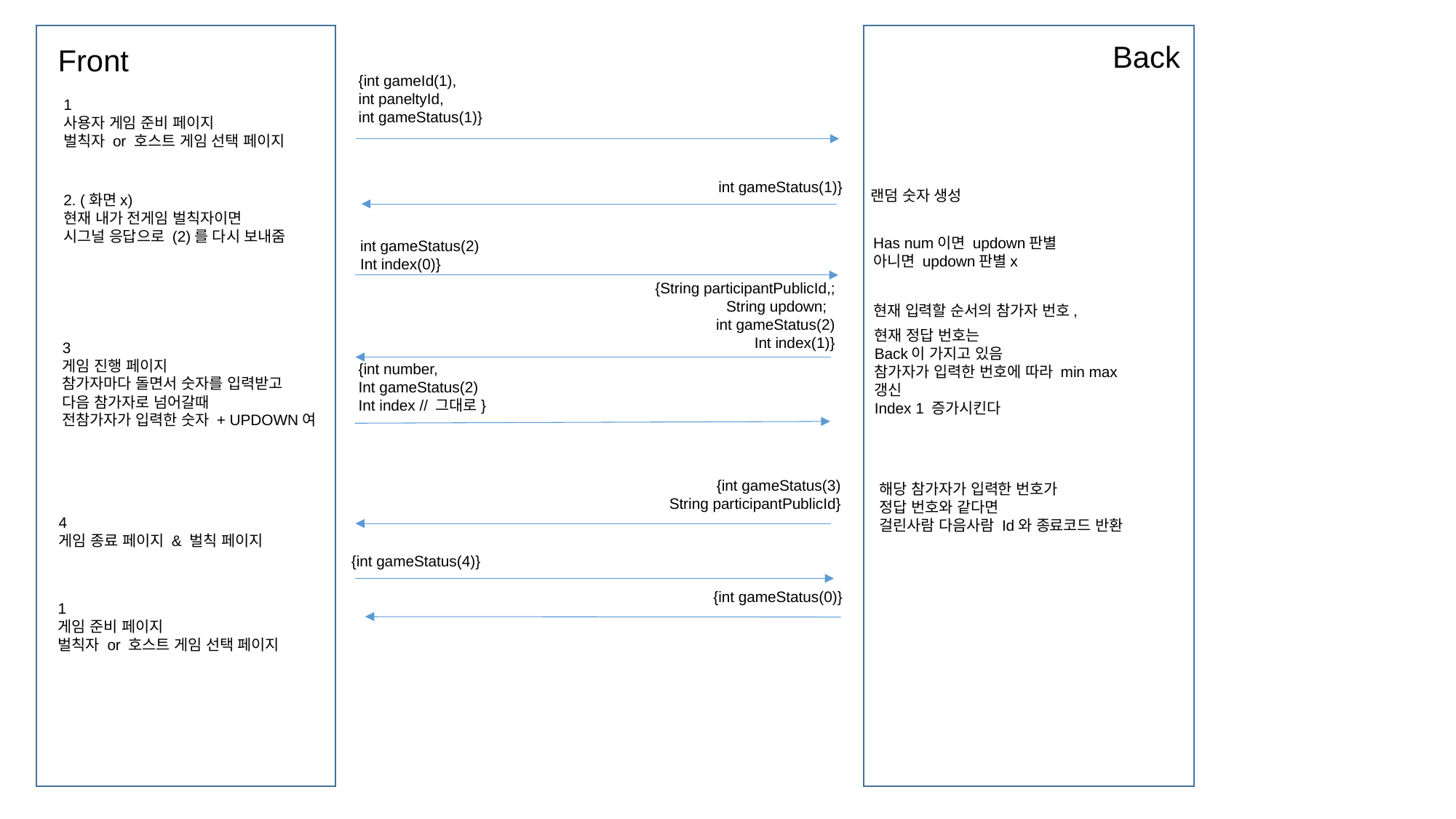

Back
Front
{int gameId(1),
int paneltyId,
int gameStatus(1)}
1
사용자 게임 준비 페이지
벌칙자 or 호스트 게임 선택 페이지

int gameStatus(1)}
랜덤 숫자 생성

2. (화면x)
현재 내가 전게임 벌칙자이면
시그널 응답으로 (2)를 다시 보내줌

int gameStatus(2)
Int index(0)}
Has num이면 updown판별
아니면 updown판별x

{String participantPublicId,;
String updown;
int gameStatus(2)
Int index(1)}
현재 입력할 순서의 참가자 번호,

현재 정답 번호는
Back이 가지고 있음
참가자가 입력한 번호에 따라 min max 갱신
Index 1 증가시킨다

3
게임 진행 페이지
참가자마다 돌면서 숫자를 입력받고
다음 참가자로 넘어갈때
전참가자가 입력한 숫자 + UPDOWN여
{int number,
Int gameStatus(2)
Int index // 그대로}
 {int gameStatus(3)
String participantPublicId}
해당 참가자가 입력한 번호가
정답 번호와 같다면
걸린사람 다음사람 Id와 종료코드 반환
4
게임 종료 페이지 & 벌칙 페이지
{int gameStatus(4)}
{int gameStatus(0)}
1
게임 준비 페이지
벌칙자 or 호스트 게임 선택 페이지